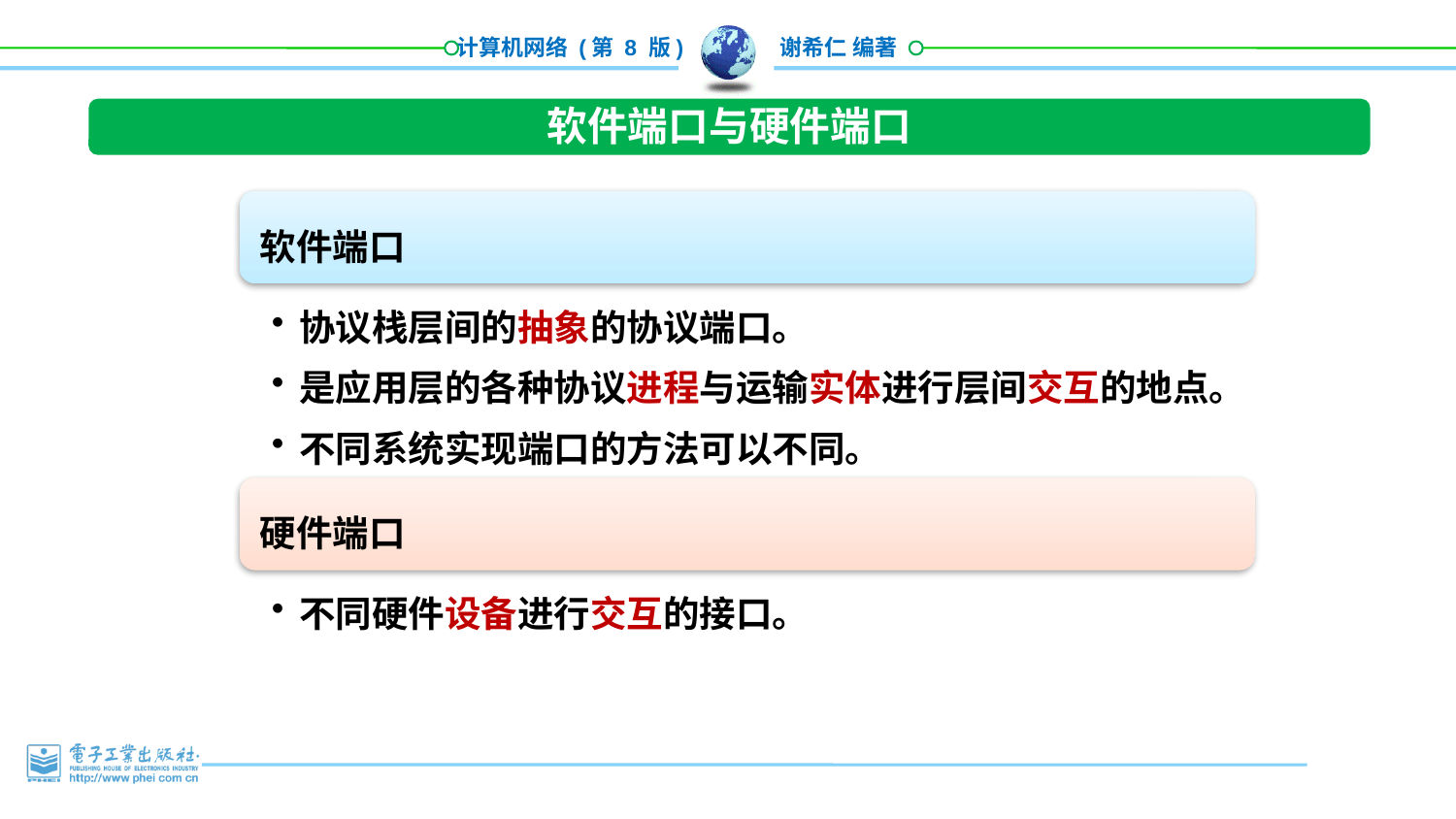

软件端口与硬件端口

软件端口
协议栈层间的抽象的协议端口。
是应用层的各种协议进程与运输实体进行层间交互的地点。
不同系统实现端口的方法可以不同。
硬件端口
不同硬件设备进行交互的接口。